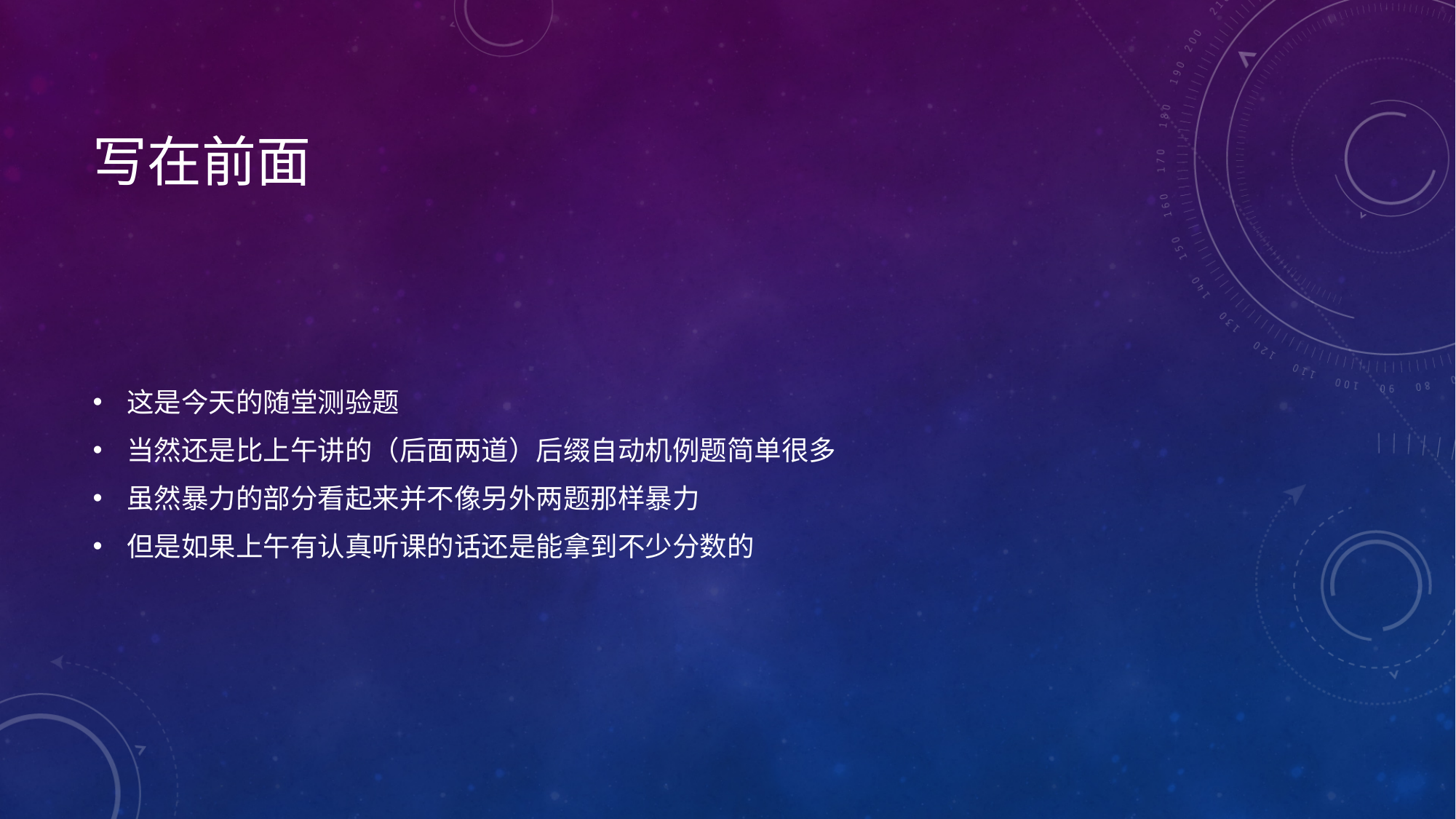

# 写在前面
这是今天的随堂测验题
当然还是比上午讲的（后面两道）后缀自动机例题简单很多
虽然暴力的部分看起来并不像另外两题那样暴力
但是如果上午有认真听课的话还是能拿到不少分数的